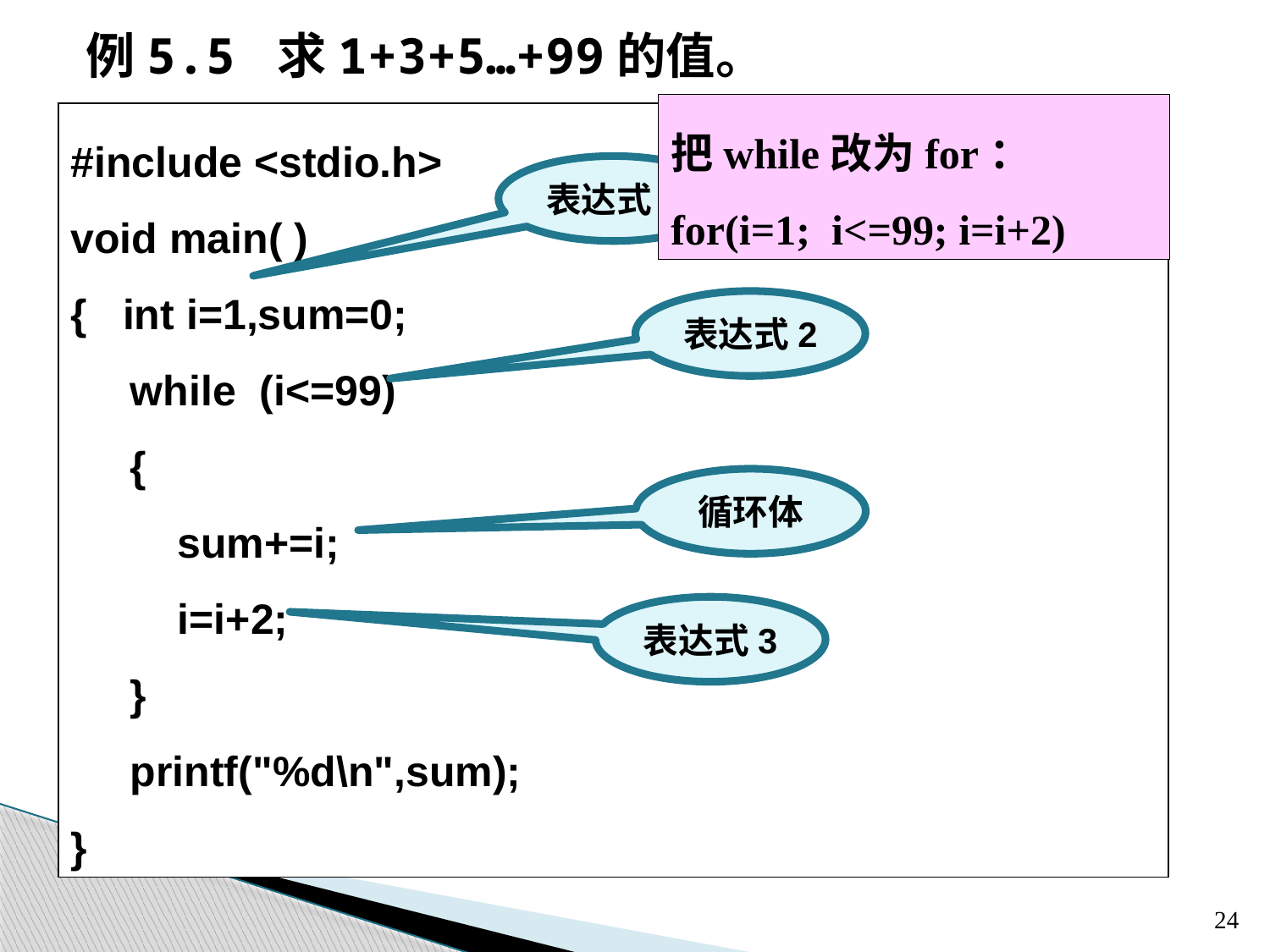

例5.5 求1+3+5…+99的值。
把while改为for：
for(i=1;  i<=99; i=i+2)
#include <stdio.h>
void main( )
{   int i=1,sum=0;
     while  (i<=99)
     {
         sum+=i;
         i=i+2;
     }
     printf("%d\n",sum);
}
表达式1
表达式2
循环体
if (b)
表达式3
24